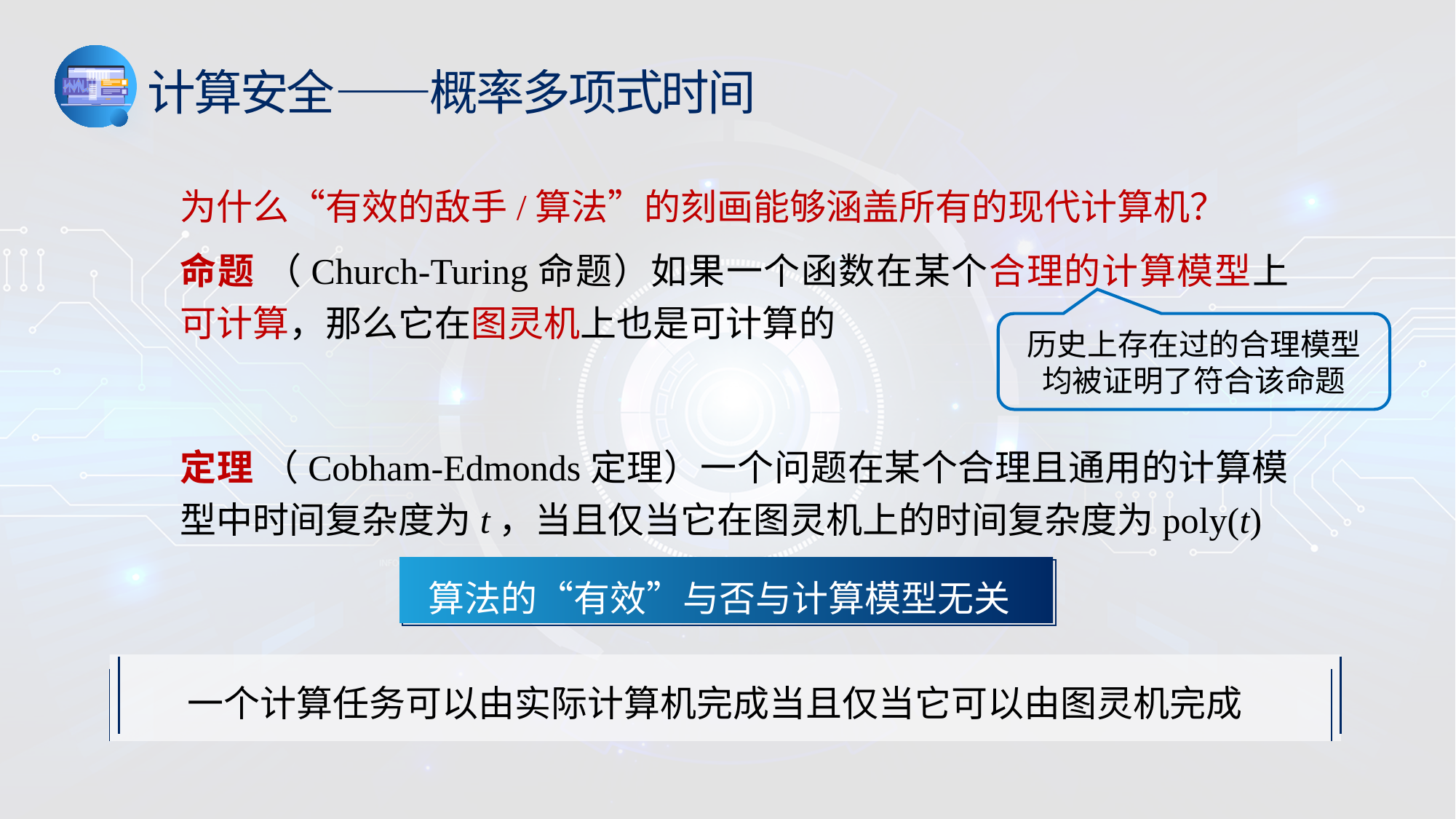

计算安全——概率多项式时间

为什么“有效的敌手/算法”的刻画能够涵盖所有的现代计算机？
命题 （Church-Turing命题）如果一个函数在某个合理的计算模型上可计算，那么它在图灵机上也是可计算的
历史上存在过的合理模型均被证明了符合该命题
定理 （Cobham-Edmonds定理）一个问题在某个合理且通用的计算模型中时间复杂度为t，当且仅当它在图灵机上的时间复杂度为poly(t)

算法的“有效”与否与计算模型无关

一个计算任务可以由实际计算机完成当且仅当它可以由图灵机完成